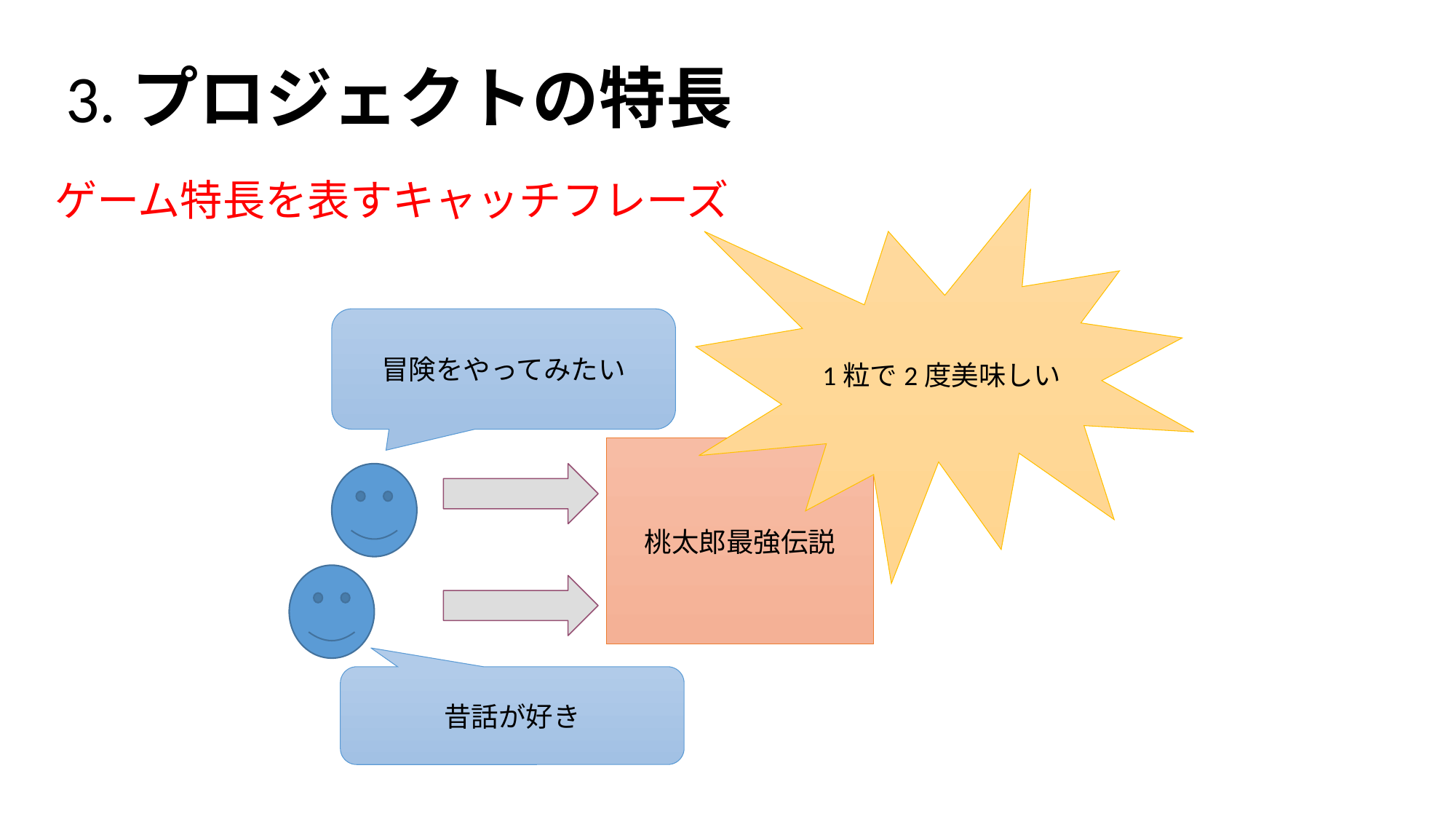

# 3.プロジェクトの特長
ゲーム特長を表すキャッチフレーズ
1粒で2度美味しい
冒険をやってみたい
桃太郎最強伝説

昔話が好き